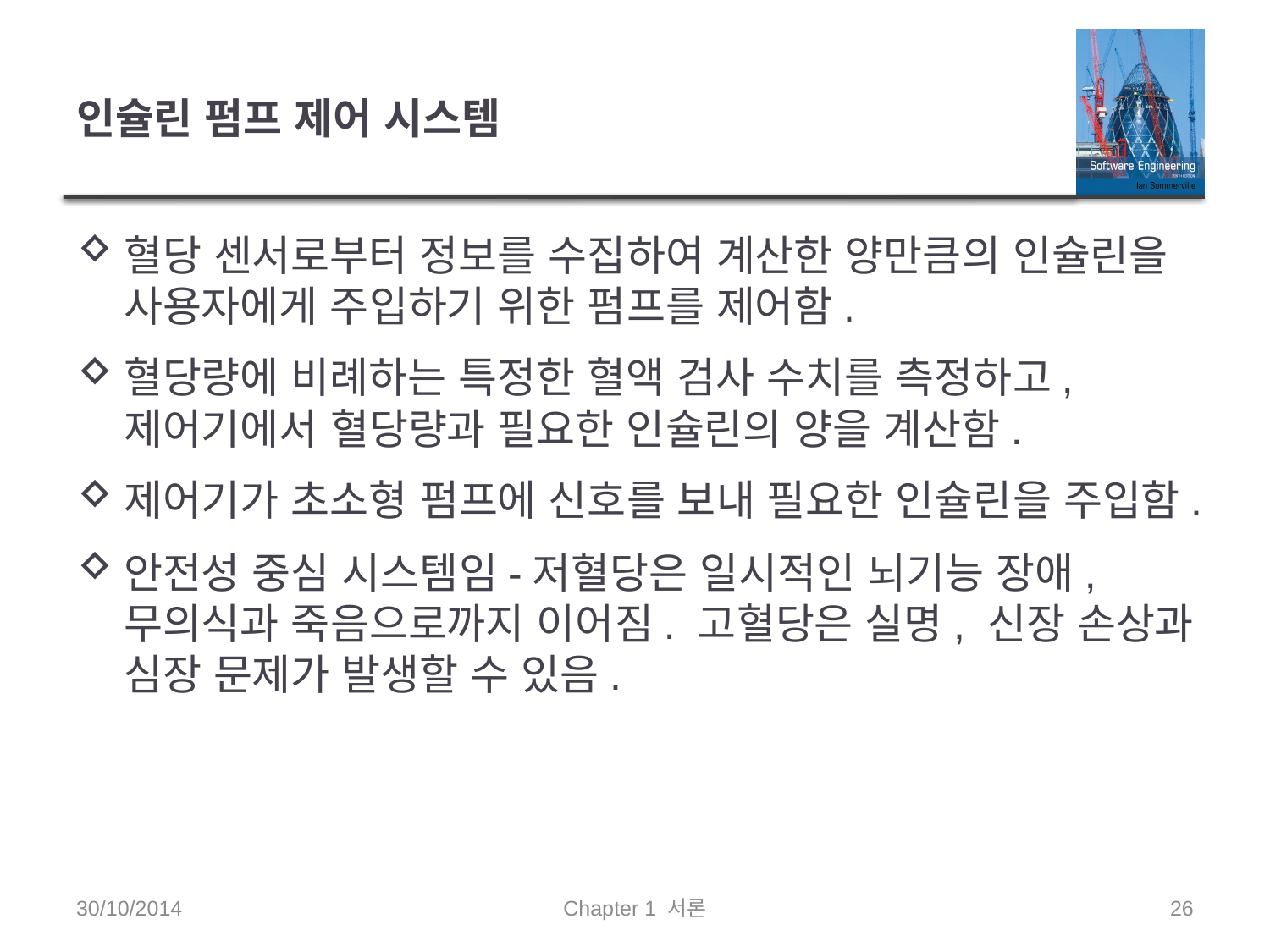

# 인슐린 펌프 제어 시스템
혈당 센서로부터 정보를 수집하여 계산한 양만큼의 인슐린을 사용자에게 주입하기 위한 펌프를 제어함.
혈당량에 비례하는 특정한 혈액 검사 수치를 측정하고, 제어기에서 혈당량과 필요한 인슐린의 양을 계산함.
제어기가 초소형 펌프에 신호를 보내 필요한 인슐린을 주입함.
안전성 중심 시스템임-저혈당은 일시적인 뇌기능 장애, 무의식과 죽음으로까지 이어짐. 고혈당은 실명, 신장 손상과 심장 문제가 발생할 수 있음.
30/10/2014
Chapter 1 서론
26